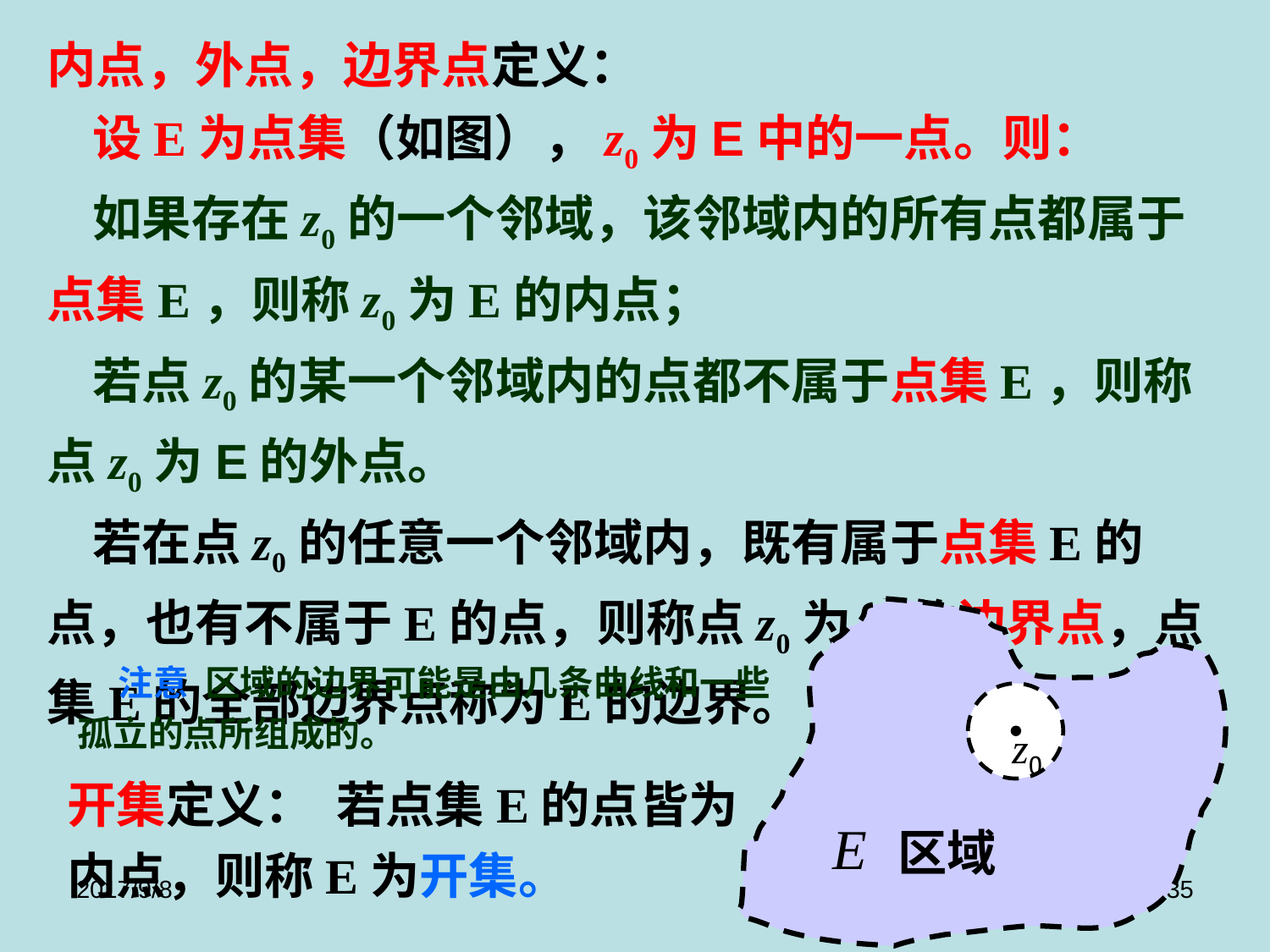

内点，外点，边界点定义：
   设E为点集（如图），z0为E中的一点。则：
   如果存在z0的一个邻域，该邻域内的所有点都属于点集E，则称z0为E的内点；
   若点z0的某一个邻域内的点都不属于点集E，则称点z0为E的外点。
   若在点z0的任意一个邻域内，既有属于点集E的点，也有不属于E的点，则称点z0为E的边界点，点集E的全部边界点称为E的边界。

z0

E
    注意  区域的边界可能是由几条曲线和一些孤立的点所组成的。
开集定义：  若点集E的点皆为内点，则称E为开集。
区域
2017/9/8
35